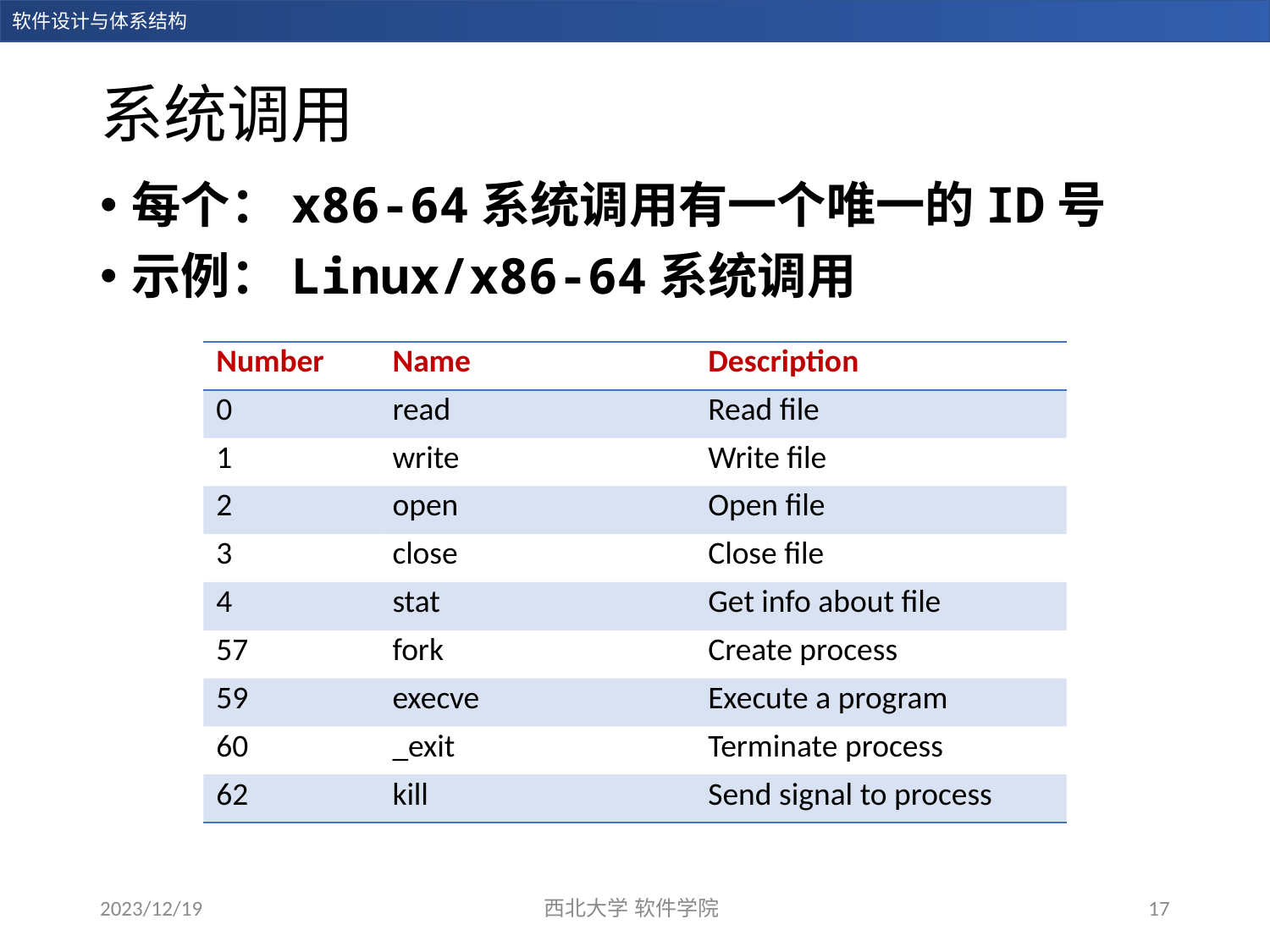

# 系统调用
每个：x86-64系统调用有一个唯一的ID号
示例：Linux/x86-64系统调用
| Number | Name | Description |
| --- | --- | --- |
| 0 | read | Read file |
| 1 | write | Write file |
| 2 | open | Open file |
| 3 | close | Close file |
| 4 | stat | Get info about file |
| 57 | fork | Create process |
| 59 | execve | Execute a program |
| 60 | \_exit | Terminate process |
| 62 | kill | Send signal to process |
2023/12/19
西北大学 软件学院
17